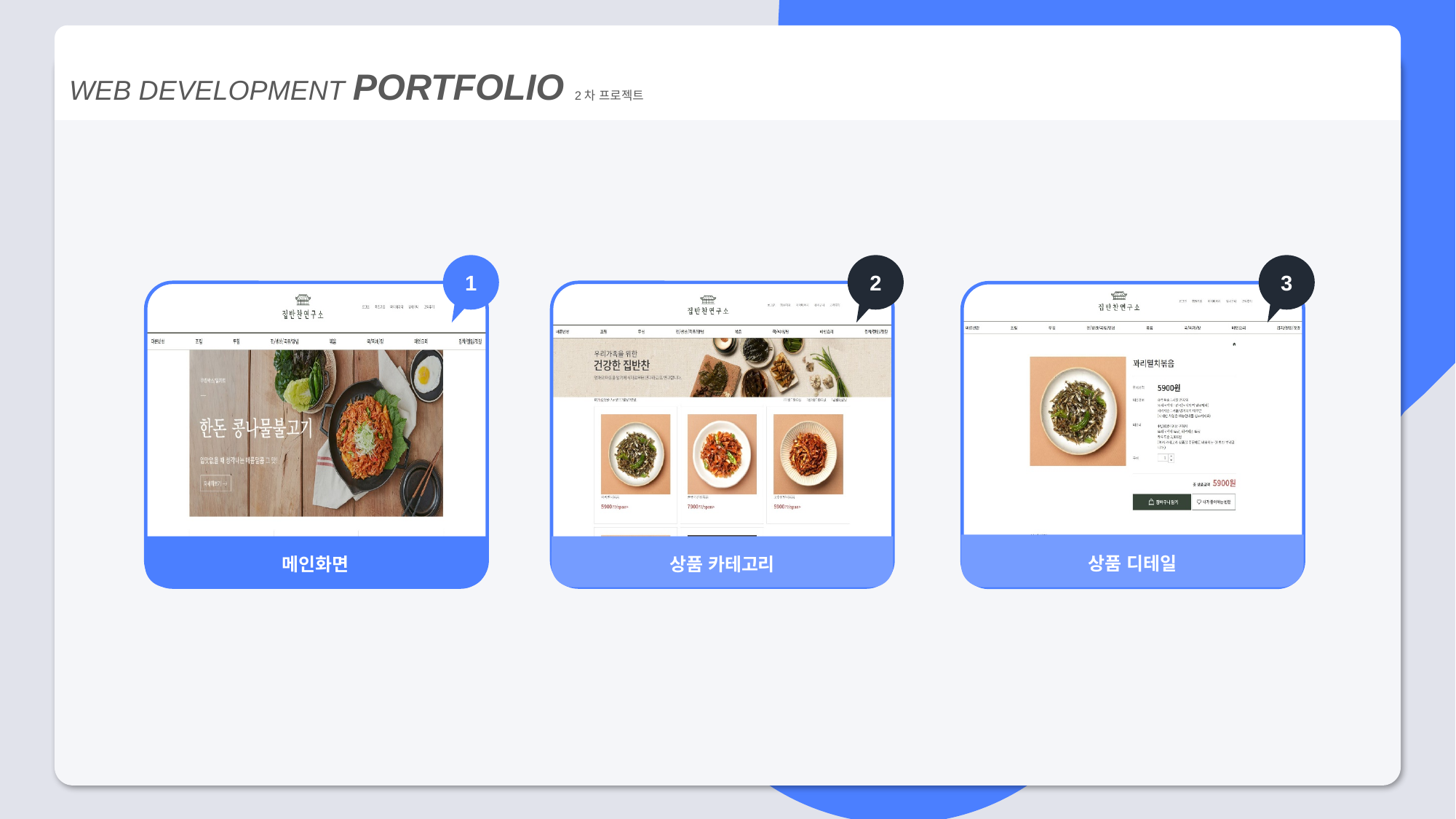

WEB DEVELOPMENT PORTFOLIO 2차 프로젝트

1
2
3

상품 디테일
메인화면
상품 카테고리